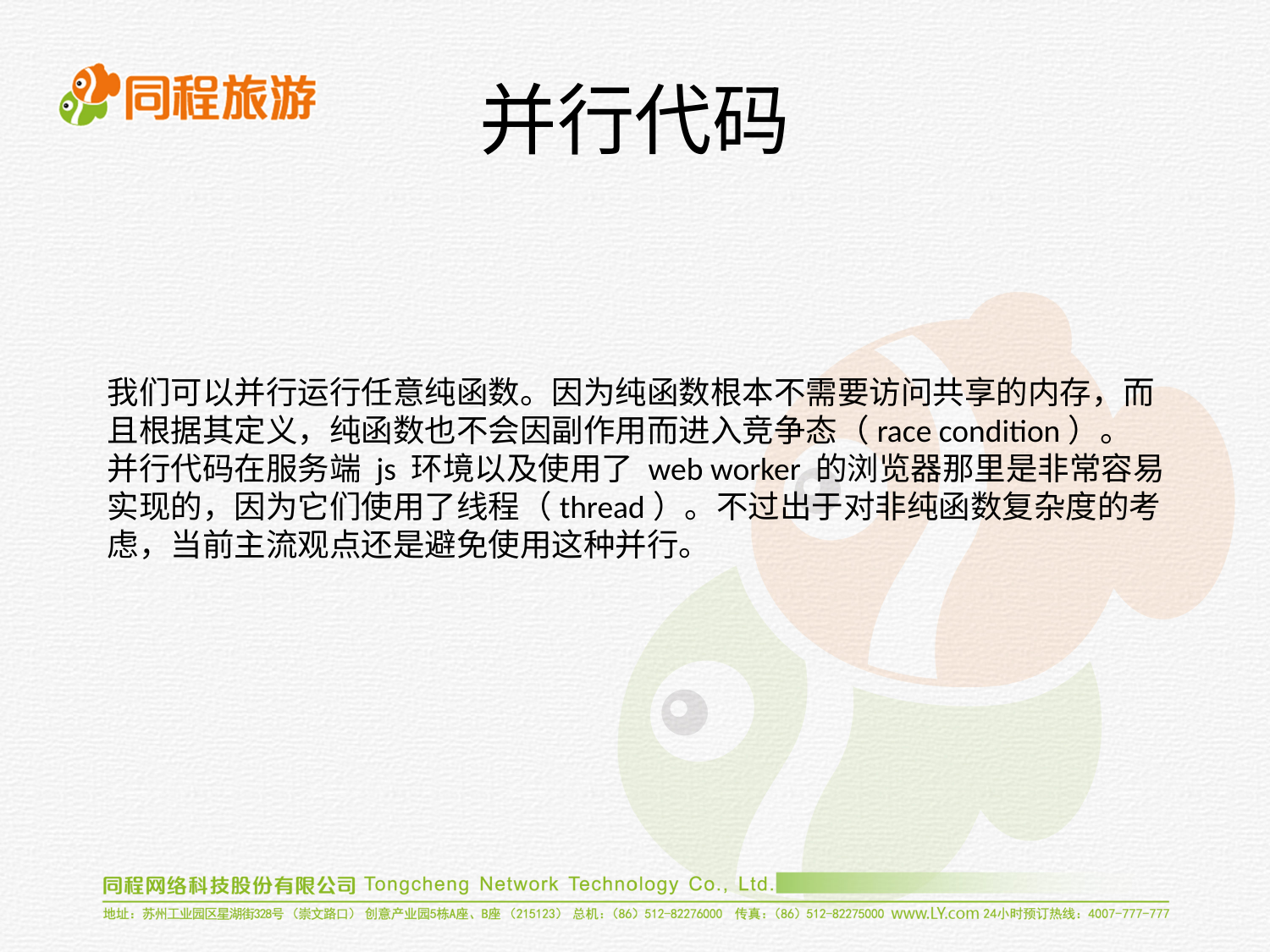

# 并行代码
我们可以并行运行任意纯函数。因为纯函数根本不需要访问共享的内存，而且根据其定义，纯函数也不会因副作用而进入竞争态（race condition）。
并行代码在服务端 js 环境以及使用了 web worker 的浏览器那里是非常容易实现的，因为它们使用了线程（thread）。不过出于对非纯函数复杂度的考虑，当前主流观点还是避免使用这种并行。